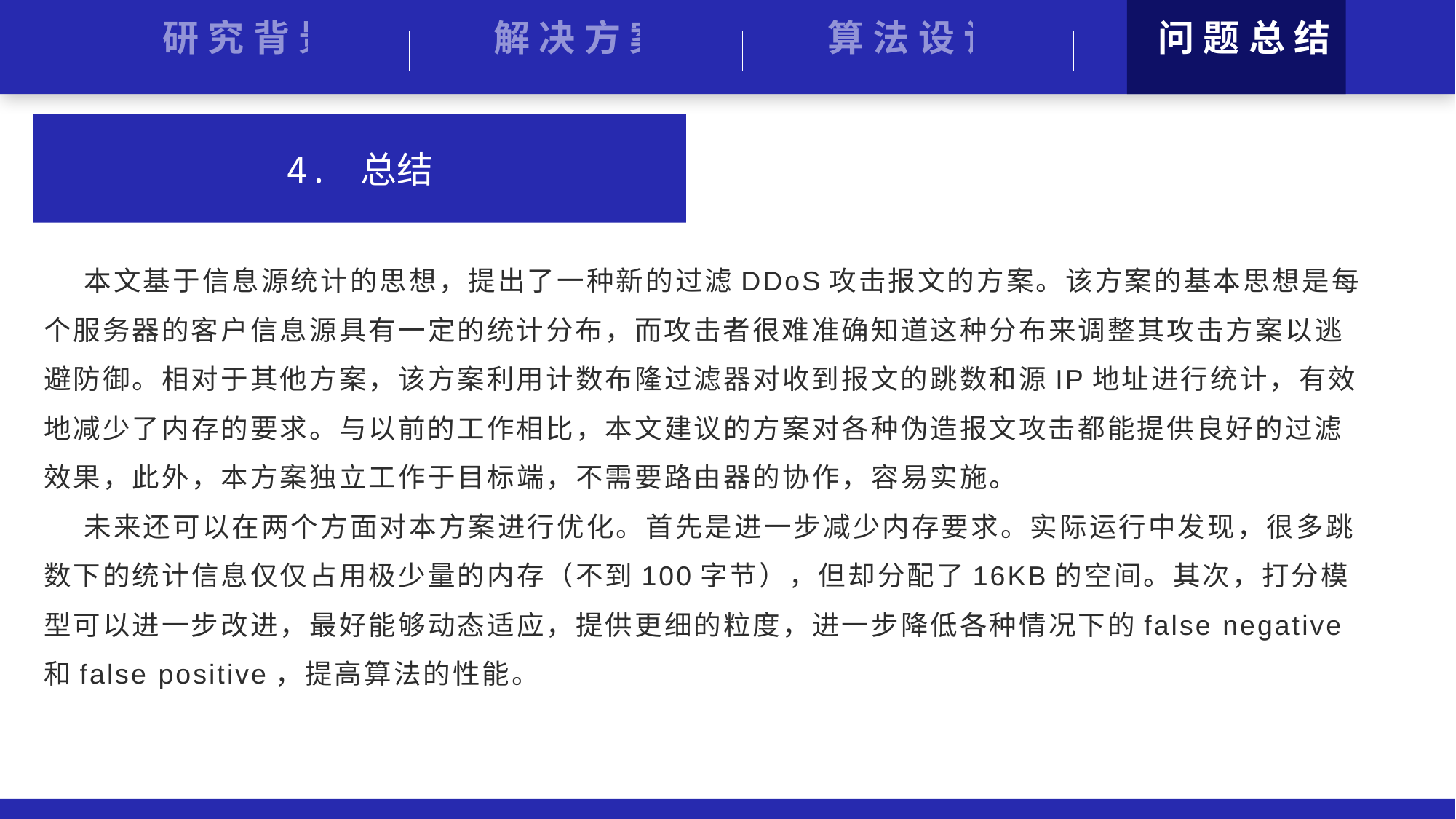

算法设计
问题总结
研究背景
解决方案
4. 总结
    本文基于信息源统计的思想，提出了一种新的过滤DDoS攻击报文的方案。该方案的基本思想是每个服务器的客户信息源具有一定的统计分布，而攻击者很难准确知道这种分布来调整其攻击方案以逃避防御。相对于其他方案，该方案利用计数布隆过滤器对收到报文的跳数和源IP地址进行统计，有效地减少了内存的要求。与以前的工作相比，本文建议的方案对各种伪造报文攻击都能提供良好的过滤效果，此外，本方案独立工作于目标端，不需要路由器的协作，容易实施。
    未来还可以在两个方面对本方案进行优化。首先是进一步减少内存要求。实际运行中发现，很多跳数下的统计信息仅仅占用极少量的内存（不到100字节），但却分配了16KB的空间。其次，打分模型可以进一步改进，最好能够动态适应，提供更细的粒度，进一步降低各种情况下的false negative 和false positive，提高算法的性能。